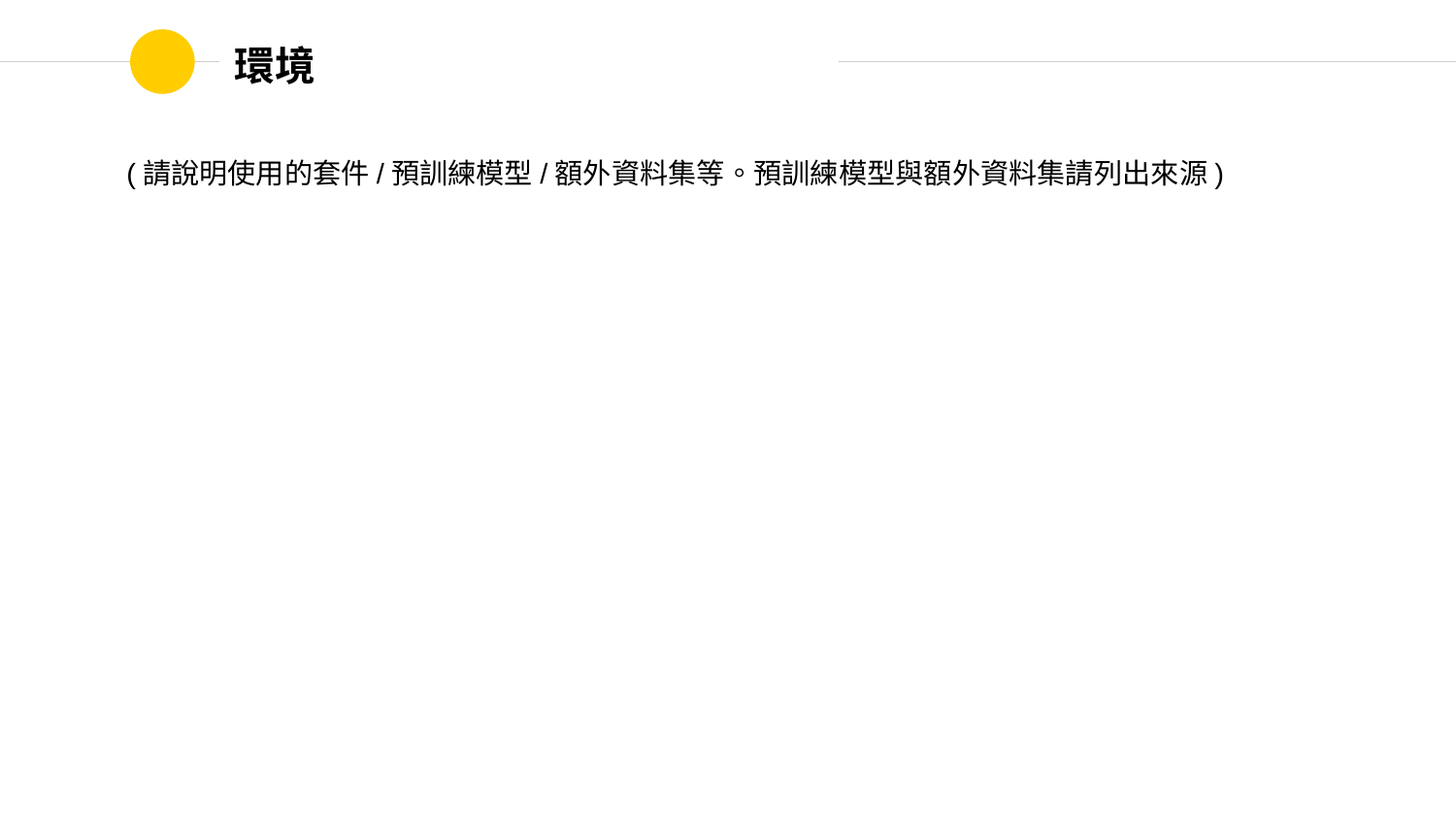

# 環境
(請說明使用的套件/預訓練模型/額外資料集等。預訓練模型與額外資料集請列出來源)